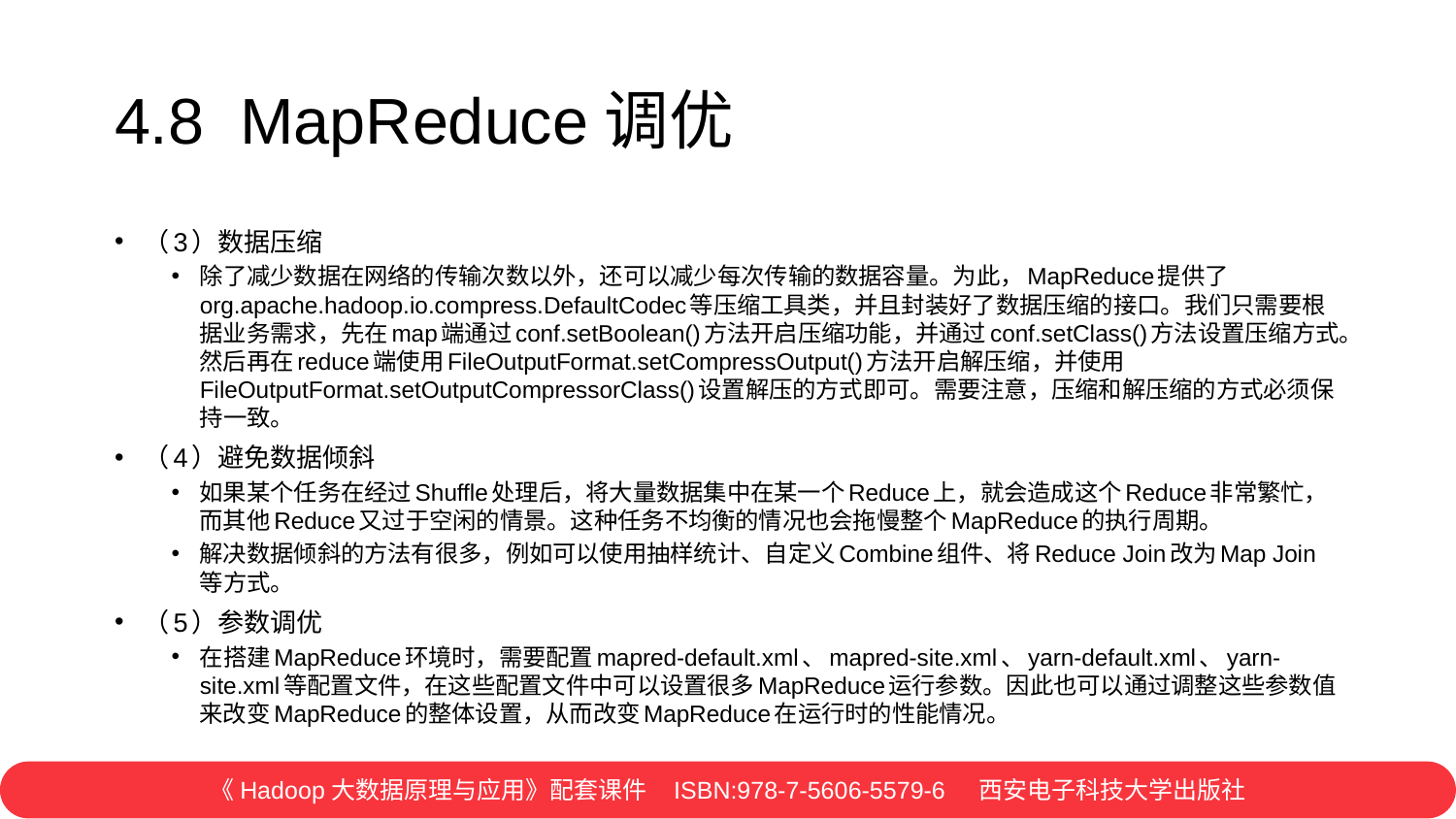

# 4.8  MapReduce调优
（3）数据压缩
除了减少数据在网络的传输次数以外，还可以减少每次传输的数据容量。为此，MapReduce提供了org.apache.hadoop.io.compress.DefaultCodec等压缩工具类，并且封装好了数据压缩的接口。我们只需要根据业务需求，先在map端通过conf.setBoolean()方法开启压缩功能，并通过conf.setClass()方法设置压缩方式。然后再在reduce端使用FileOutputFormat.setCompressOutput()方法开启解压缩，并使用FileOutputFormat.setOutputCompressorClass()设置解压的方式即可。需要注意，压缩和解压缩的方式必须保持一致。
（4）避免数据倾斜
如果某个任务在经过Shuffle处理后，将大量数据集中在某一个Reduce上，就会造成这个Reduce非常繁忙，而其他Reduce又过于空闲的情景。这种任务不均衡的情况也会拖慢整个MapReduce的执行周期。
解决数据倾斜的方法有很多，例如可以使用抽样统计、自定义Combine组件、将Reduce Join改为Map Join等方式。
（5）参数调优
在搭建MapReduce环境时，需要配置mapred-default.xml、mapred-site.xml、yarn-default.xml、yarn-site.xml等配置文件，在这些配置文件中可以设置很多MapReduce运行参数。因此也可以通过调整这些参数值来改变MapReduce的整体设置，从而改变MapReduce在运行时的性能情况。